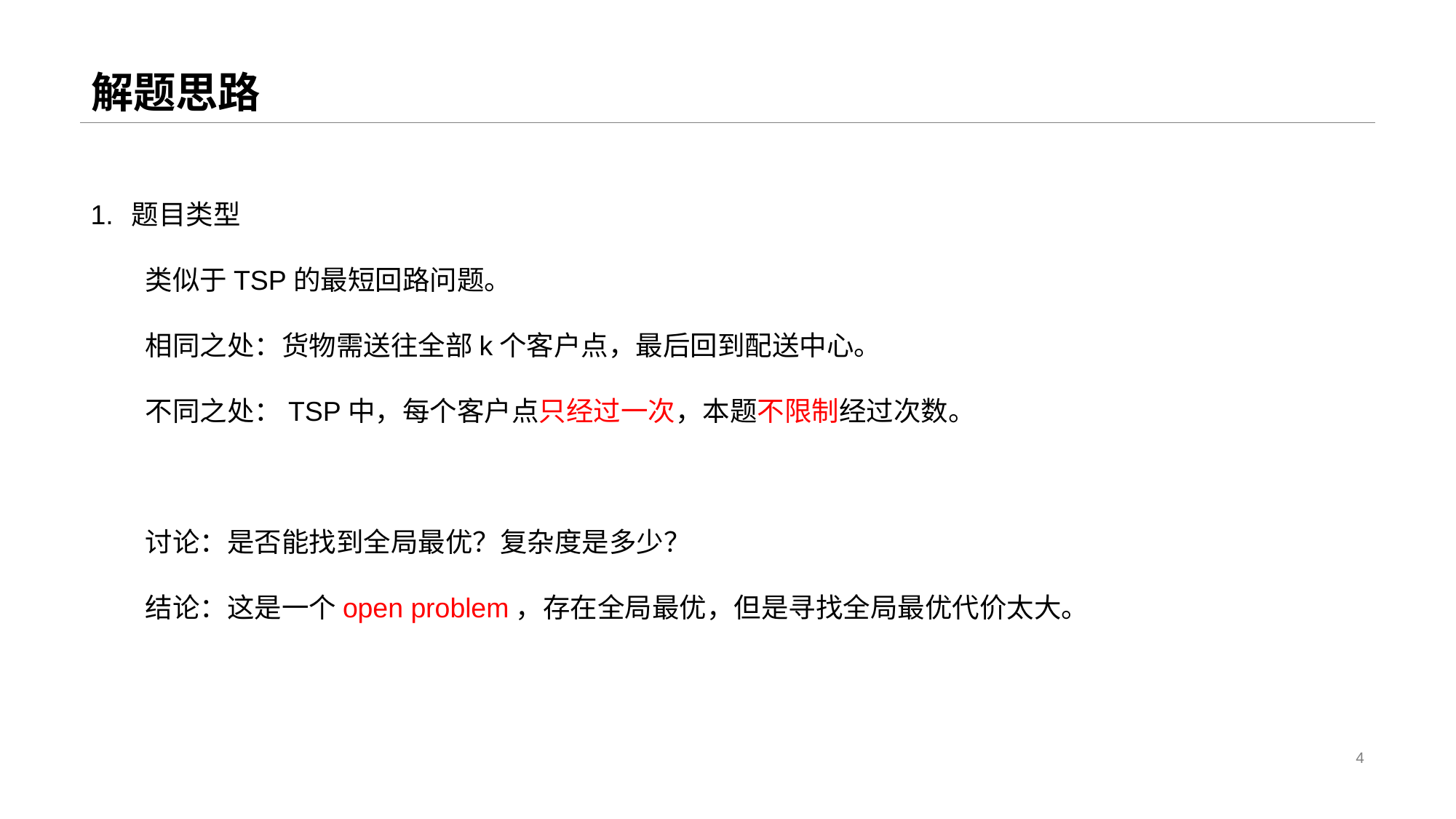

# 解题思路
题目类型
类似于TSP的最短回路问题。
相同之处：货物需送往全部k个客户点，最后回到配送中心。
不同之处：TSP中，每个客户点只经过一次，本题不限制经过次数。
讨论：是否能找到全局最优？复杂度是多少？
结论：这是一个open problem，存在全局最优，但是寻找全局最优代价太大。

4